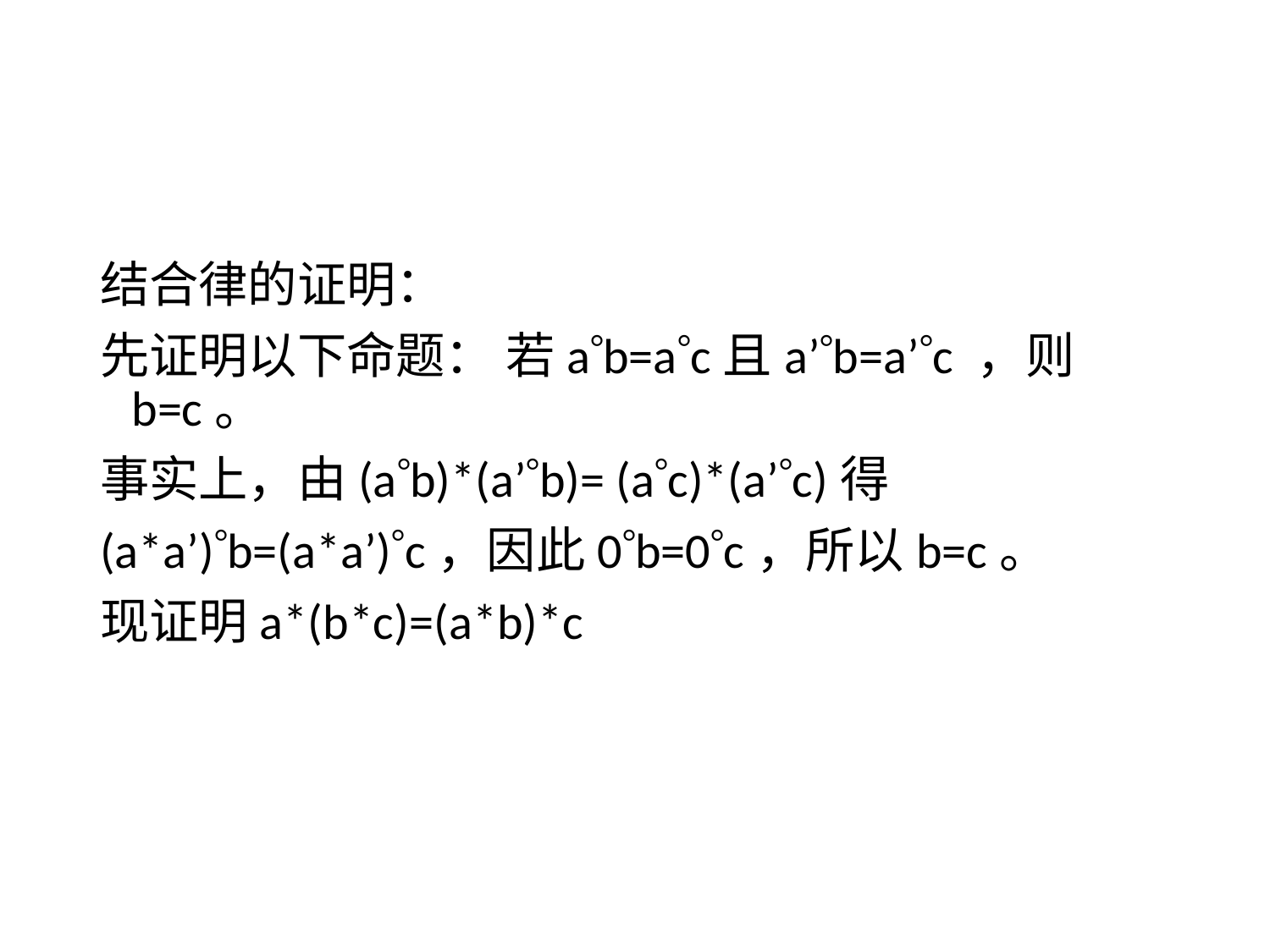

结合律的证明：
先证明以下命题： 若a°b=a°c且a’°b=a’°c ，则b=c。
事实上，由(a°b)*(a’°b)= (a°c)*(a’°c)得
(a*a’)°b=(a*a’)°c，因此0°b=0°c，所以b=c。
现证明a*(b*c)=(a*b)*c